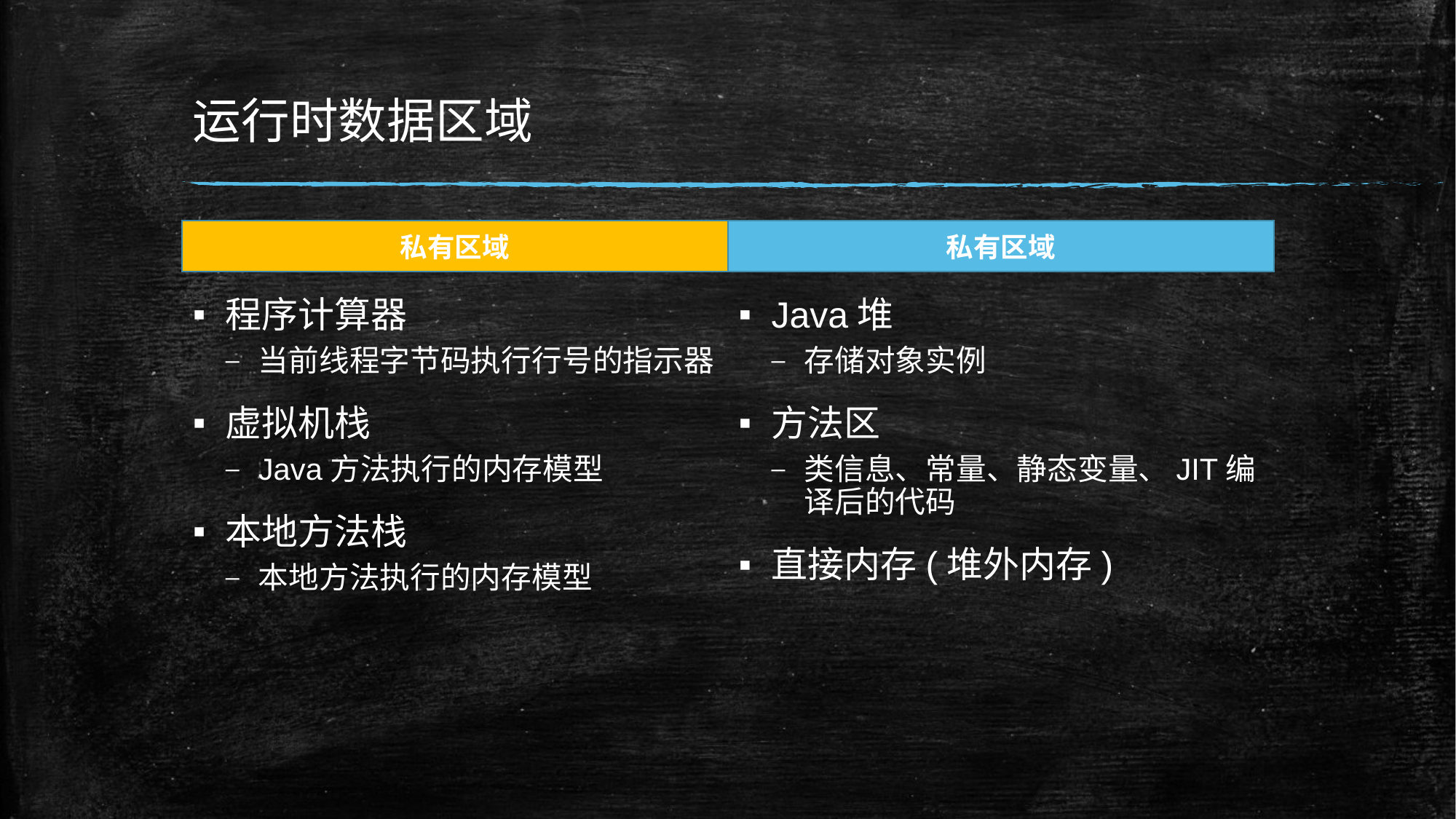

# 运行时数据区域
私有区域

程序计算器
当前线程字节码执行行号的指示器
虚拟机栈
Java方法执行的内存模型
本地方法栈
本地方法执行的内存模型
私有区域

Java堆
存储对象实例
方法区
类信息、常量、静态变量、JIT编译后的代码
直接内存(堆外内存)